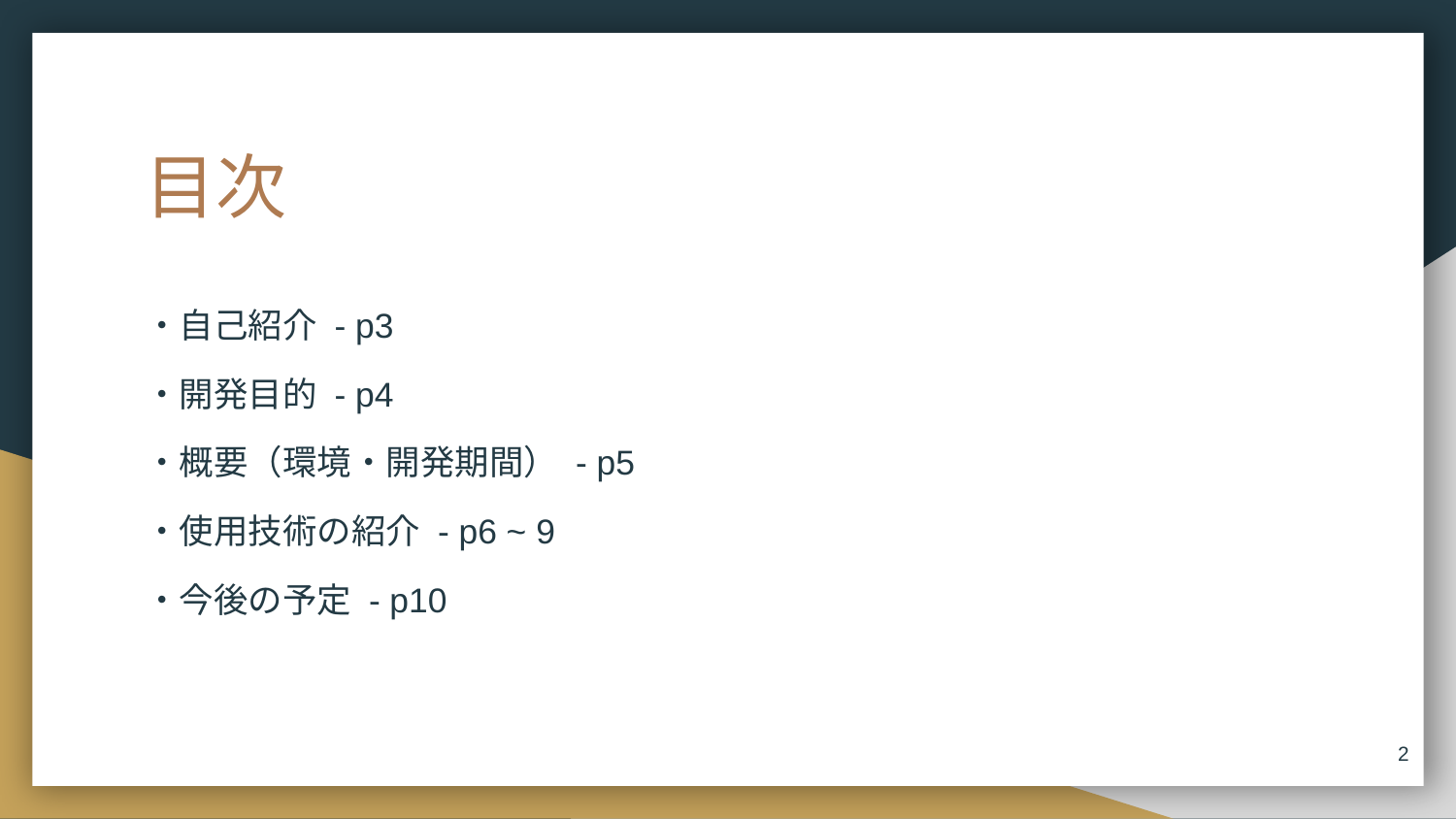

# 目次
・自己紹介 - p3
・開発目的 - p4
・概要（環境・開発期間） - p5
・使用技術の紹介 - p6 ~ 9
・今後の予定 - p10

2